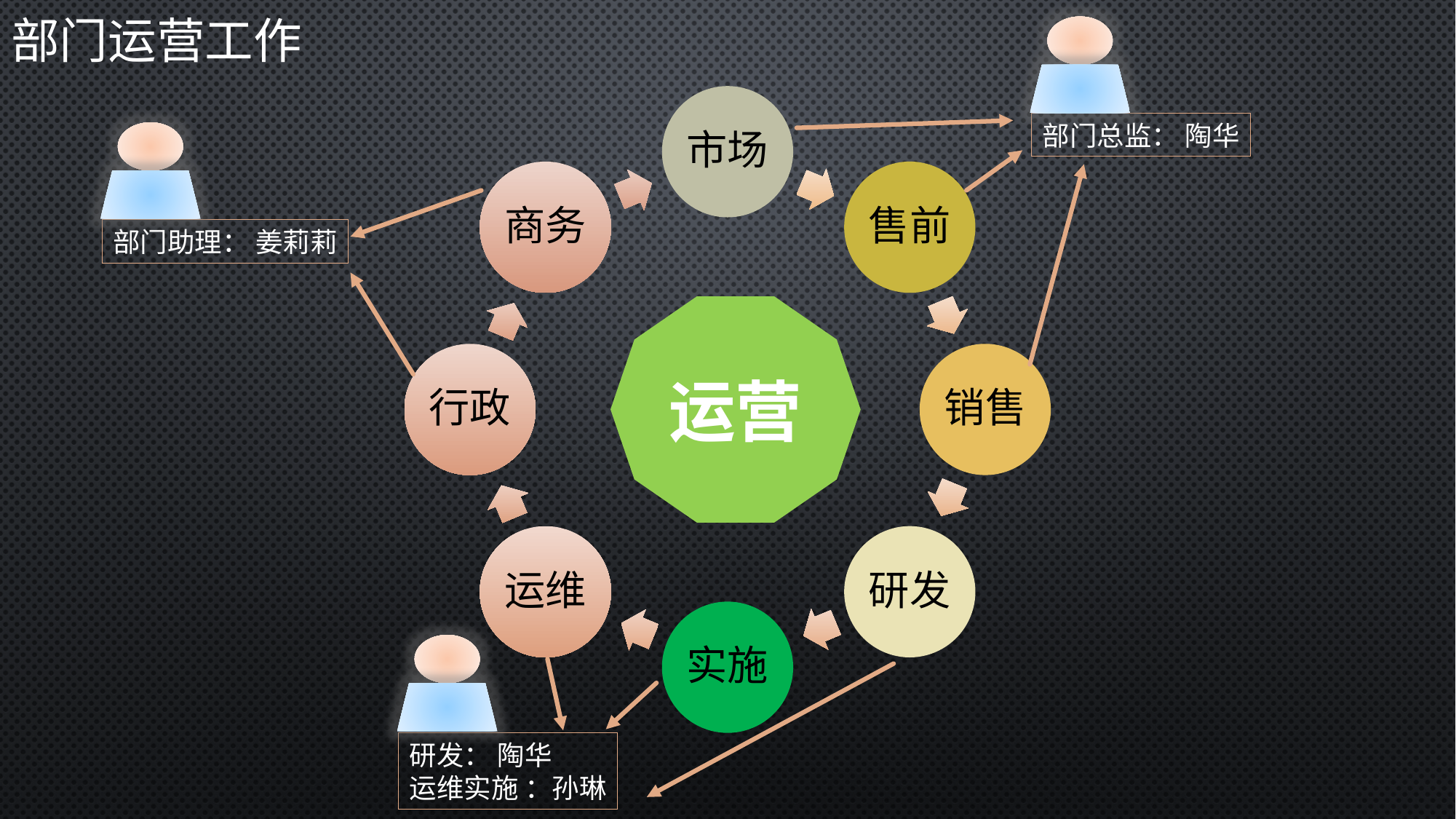

# 部门运营工作

市场

售前

销售

研发

实施

运维

行政

商务

部门总监： 陶华

部门助理： 姜莉莉
运营

研发： 陶华
运维实施 ：孙琳